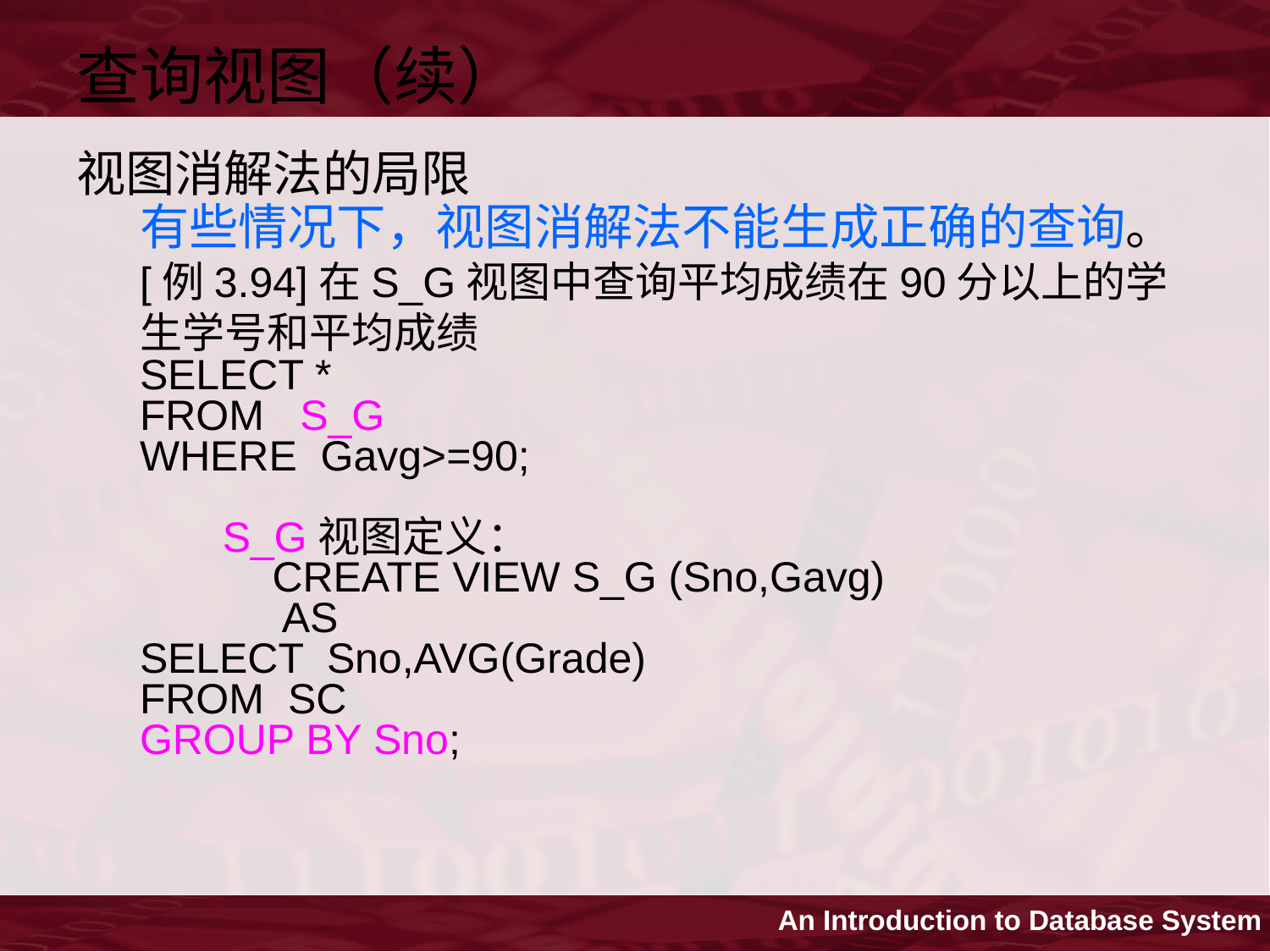

查询视图（续）
视图消解法的局限
有些情况下，视图消解法不能生成正确的查询。
[例3.94]在S_G视图中查询平均成绩在90分以上的学生学号和平均成绩
SELECT *
FROM   S_G
WHERE  Gavg>=90;

       S_G视图定义：
            CREATE VIEW S_G (Sno,Gavg)
            AS
SELECT  Sno,AVG(Grade)
FROM  SC
GROUP BY Sno;